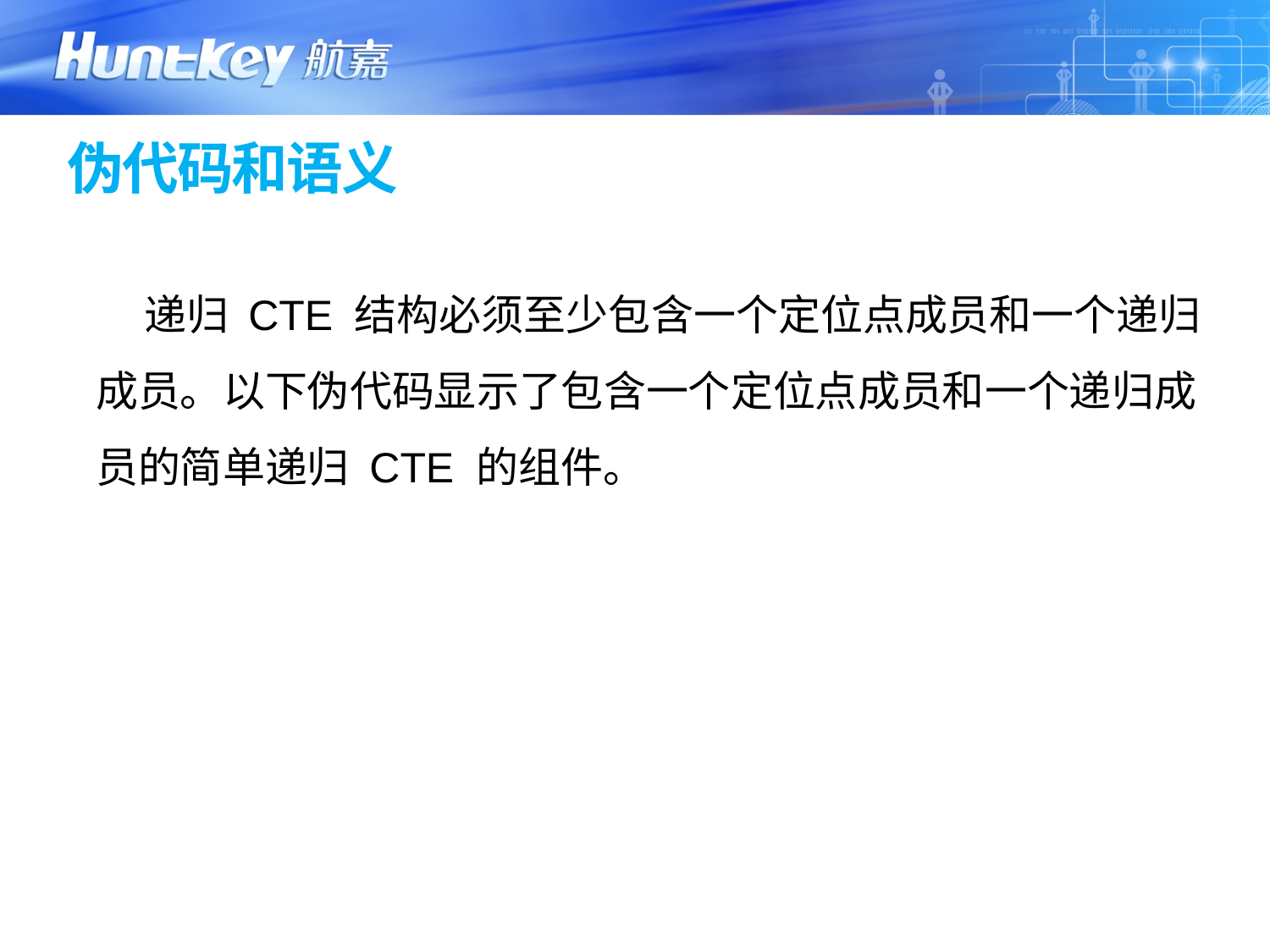

# 伪代码和语义
        递归 CTE 结构必须至少包含一个定位点成员和一个递归成员。以下伪代码显示了包含一个定位点成员和一个递归成员的简单递归 CTE 的组件。